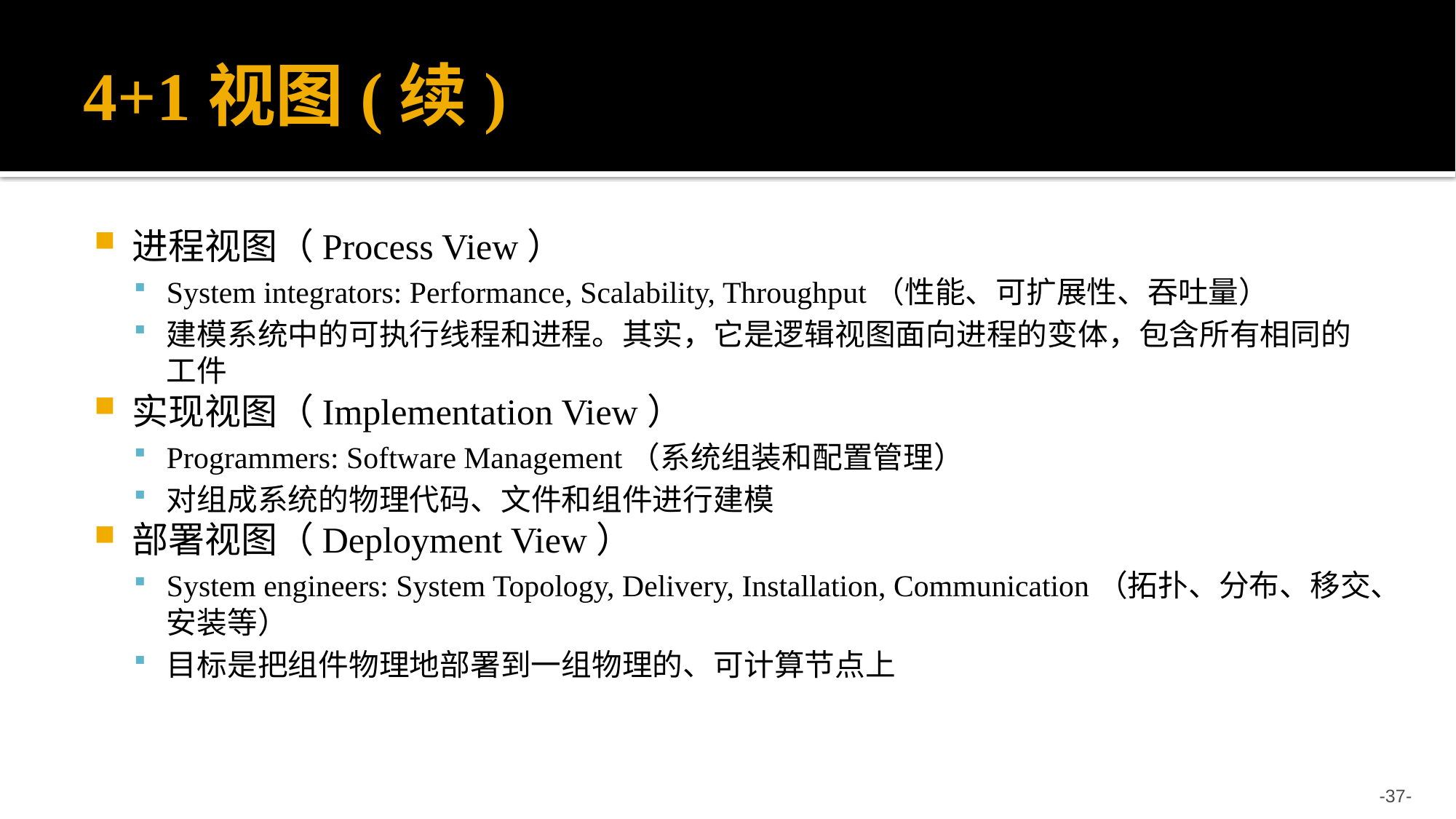

# 4+1视图(续)
进程视图（Process View）
System integrators: Performance, Scalability, Throughput（性能、可扩展性、吞吐量）
建模系统中的可执行线程和进程。其实，它是逻辑视图面向进程的变体，包含所有相同的工件
实现视图（Implementation View）
Programmers: Software Management（系统组装和配置管理）
对组成系统的物理代码、文件和组件进行建模
部署视图（Deployment View）
System engineers: System Topology, Delivery, Installation, Communication（拓扑、分布、移交、安装等）
目标是把组件物理地部署到一组物理的、可计算节点上
-37-